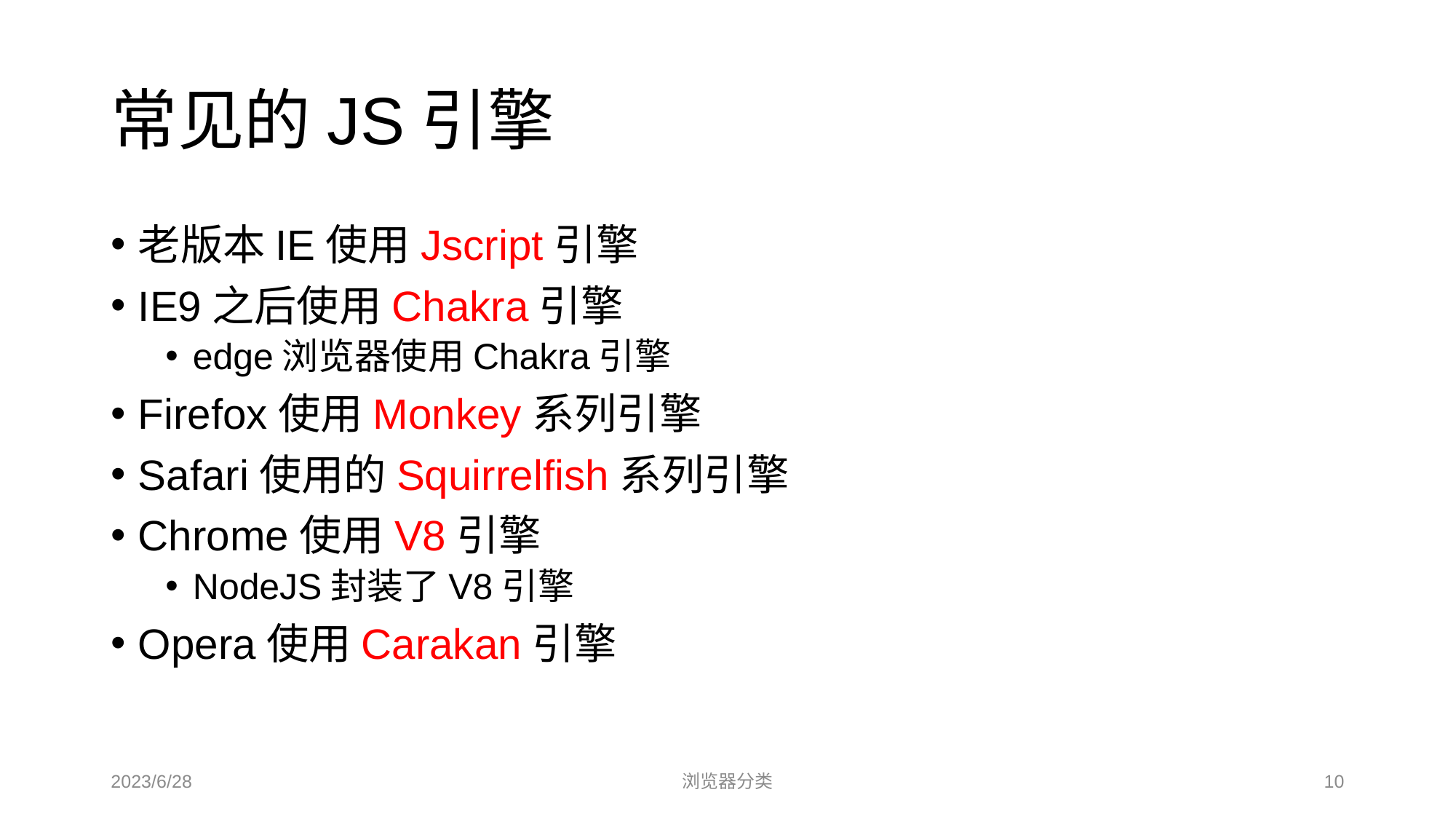

# 常见的JS引擎
老版本IE使用Jscript引擎
IE9之后使用Chakra引擎
edge浏览器使用Chakra引擎
Firefox使用Monkey系列引擎
Safari使用的Squirrelfish系列引擎
Chrome使用V8引擎
NodeJS封装了V8引擎
Opera使用Carakan引擎
2023/6/28
浏览器分类
10